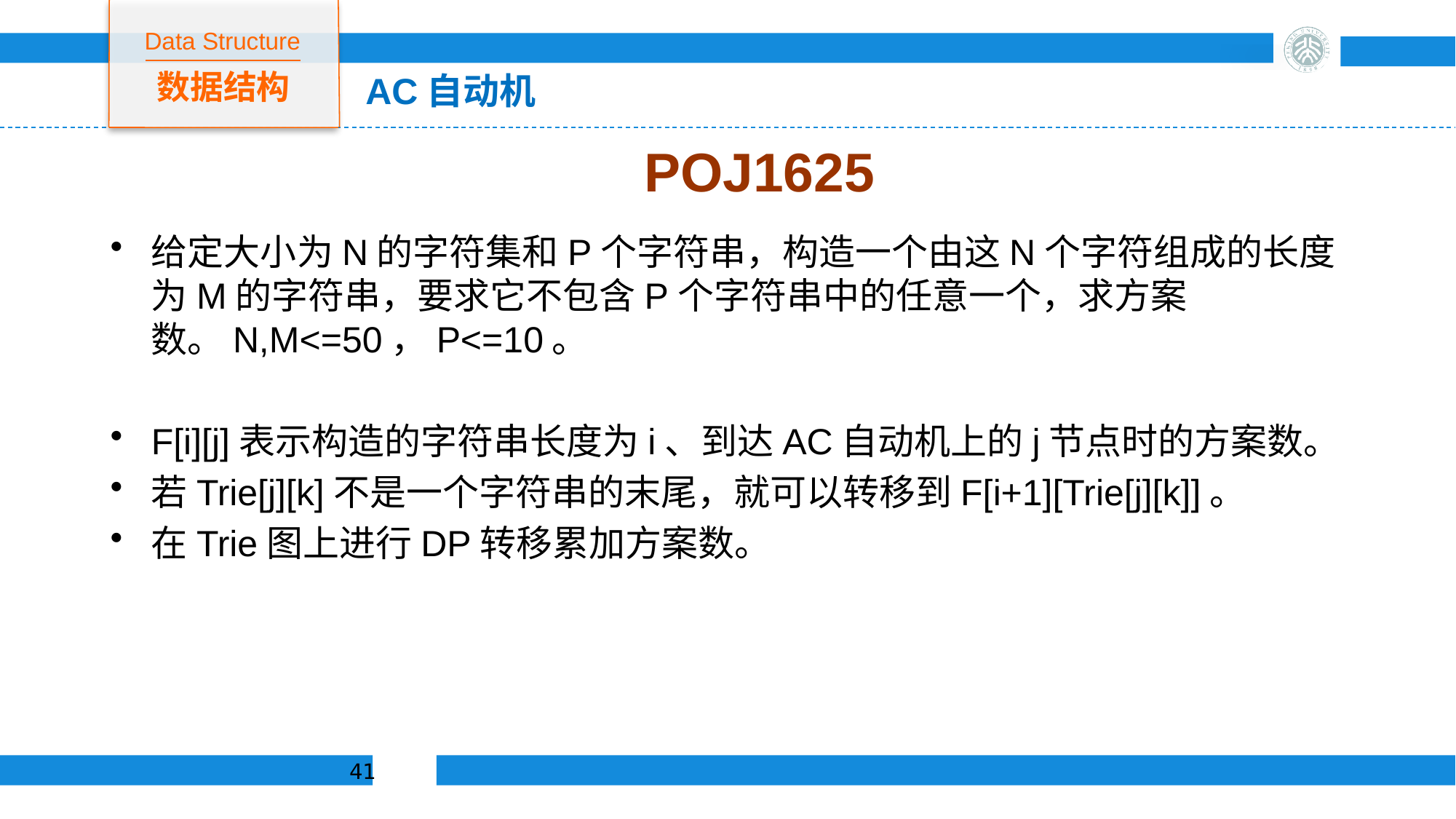

Data Structure
数据结构
AC自动机
# POJ1625
给定大小为N的字符集和P个字符串，构造一个由这N个字符组成的长度为M的字符串，要求它不包含P个字符串中的任意一个，求方案数。N,M<=50，P<=10。

F[i][j]表示构造的字符串长度为i、到达AC自动机上的j节点时的方案数。
若Trie[j][k]不是一个字符串的末尾，就可以转移到F[i+1][Trie[j][k]]。
在Trie图上进行DP转移累加方案数。